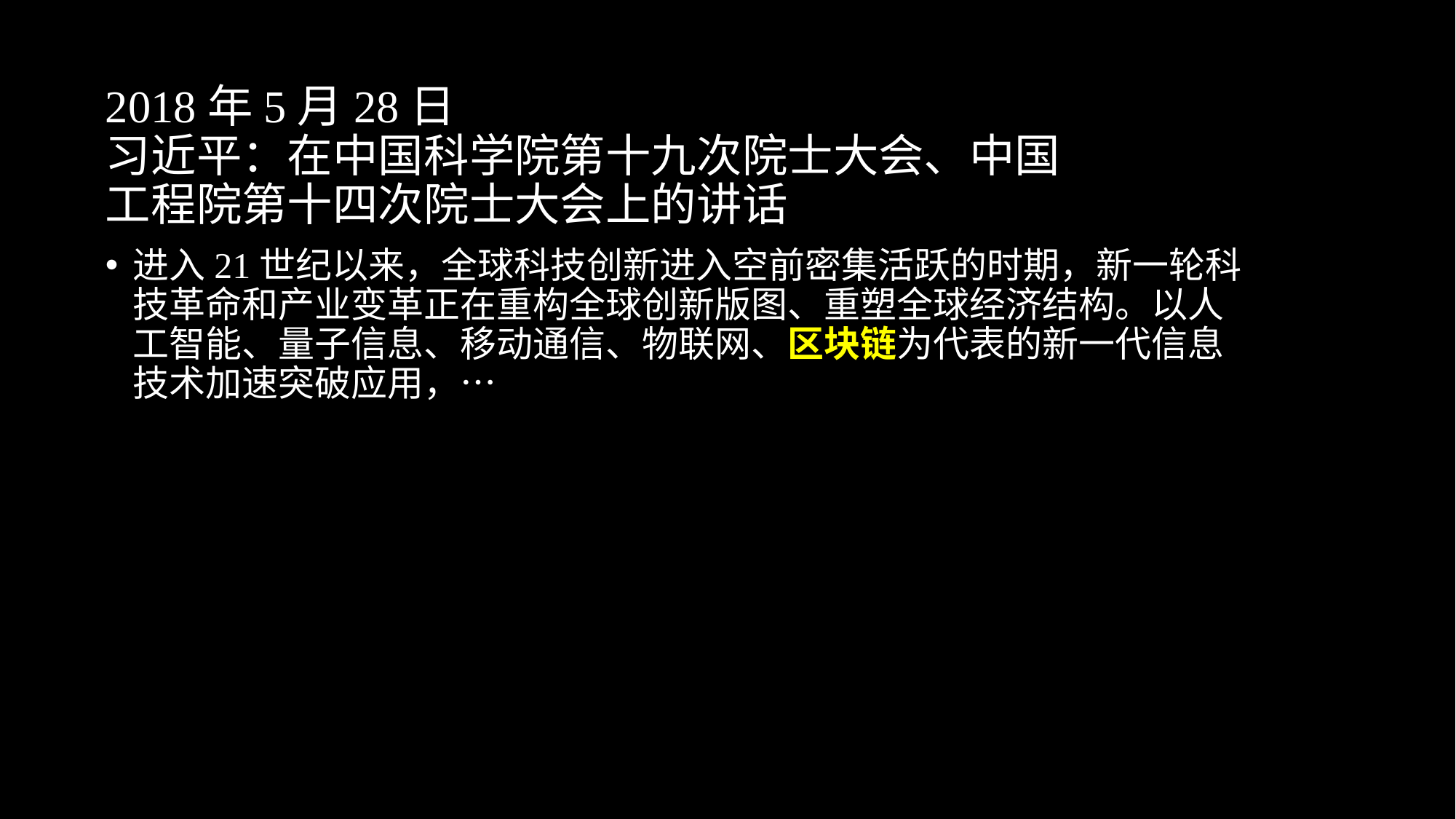

# 2018年5月28日 习近平：在中国科学院第十九次院士大会、中国工程院第十四次院士大会上的讲话
进入21世纪以来，全球科技创新进入空前密集活跃的时期，新一轮科技革命和产业变革正在重构全球创新版图、重塑全球经济结构。以人工智能、量子信息、移动通信、物联网、区块链为代表的新一代信息技术加速突破应用，…